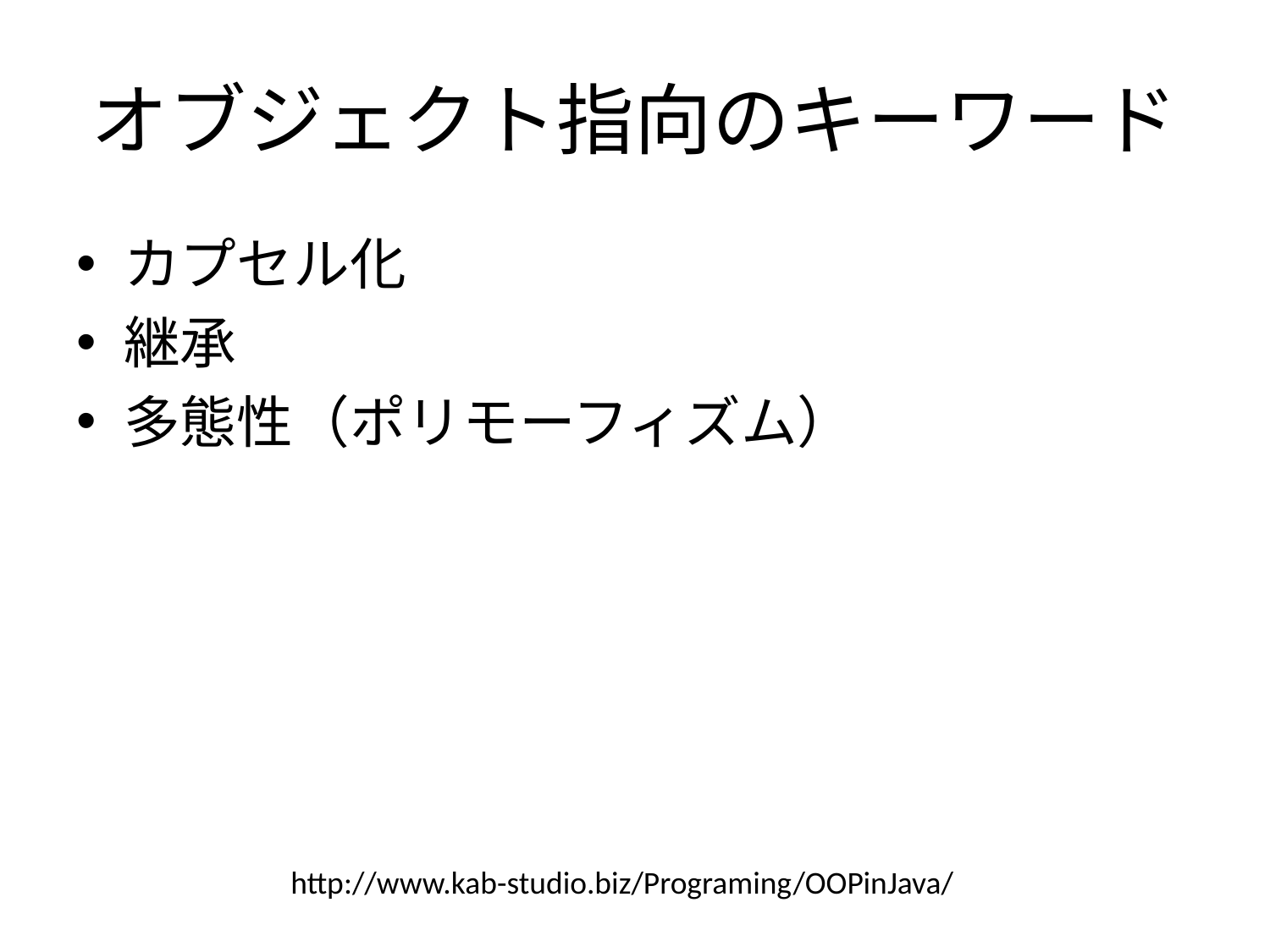

# オブジェクト指向のキーワード
カプセル化
継承
多態性（ポリモーフィズム）

http://www.kab-studio.biz/Programing/OOPinJava/